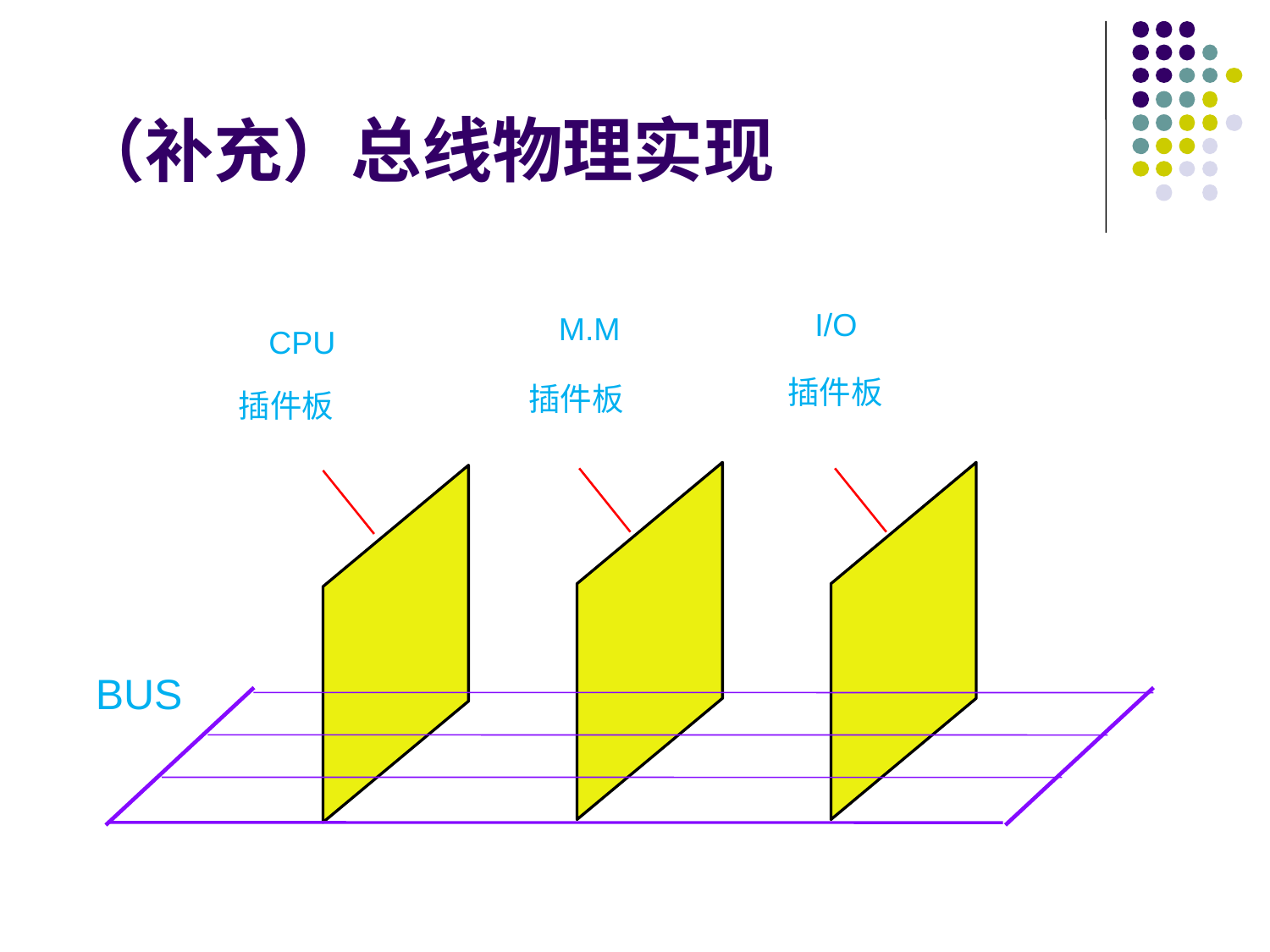

# （补充）总线物理实现
I/O
插件板

M.M
 插件板

CPU

 插件板

BUS